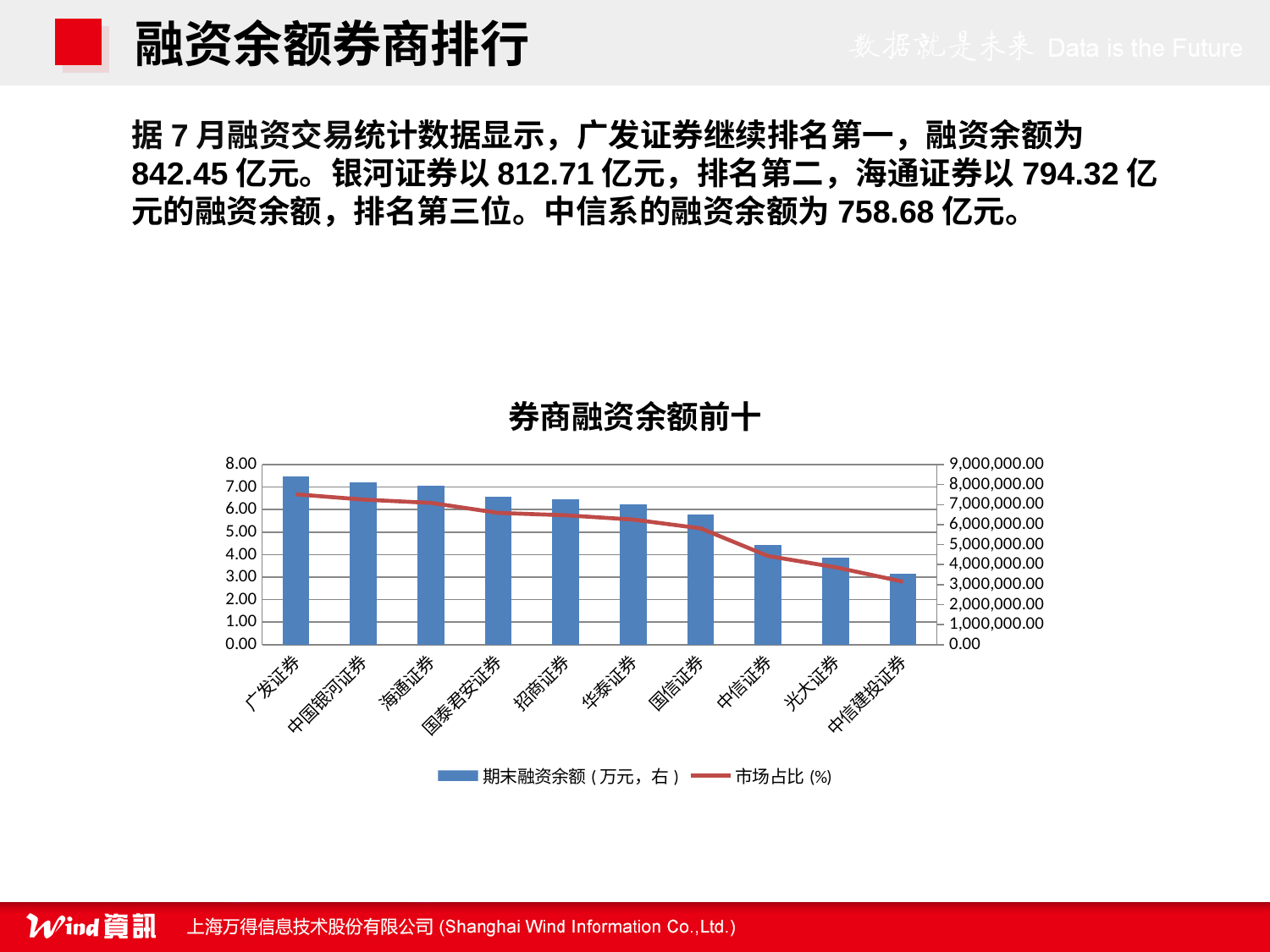

融资余额券商排行
据7月融资交易统计数据显示，广发证券继续排名第一，融资余额为842.45亿元。银河证券以812.71亿元，排名第二，海通证券以794.32亿元的融资余额，排名第三位。中信系的融资余额为758.68亿元。

### Chart: 券商融资余额前十

| Category | 期末融资余额(万元，右) | 市场占比(%) |
|---|---|---|
| 广发证券 | 8424532.9273 | 6.682657233253004 |
| 中国银河证券 | 8127095.3672 | 6.44671854328691 |
| 海通证券 | 7943171.8495000005 | 6.3008234727198165 |
| 国泰君安证券 | 7381471.549000001 | 5.85526161089922 |
| 招商证券 | 7246856.3004 | 5.748479718950313 |
| 华泰证券 | 7008014.5627 | 5.559021445142467 |
| 国信证券 | 6517390.3968 | 5.169839853788519 |
| 中信证券 | 4964618.919199999 | 3.938122957918039 |
| 光大证券 | 4334613.5618 | 3.4383789489683867 |
| 中信建投证券 | 3527124.7066 | 2.797848336109485 |